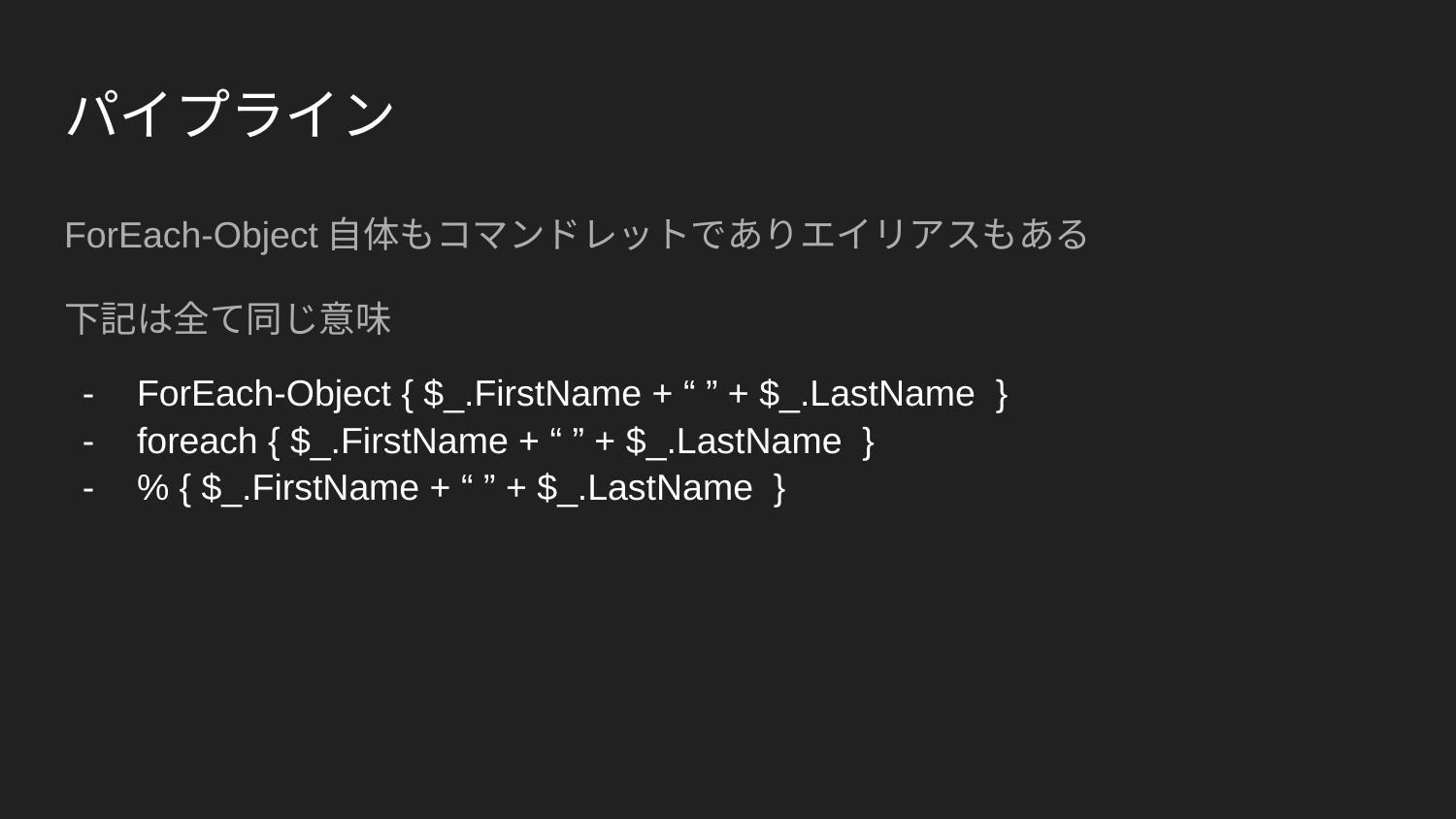

# パイプライン
ForEach-Object自体もコマンドレットでありエイリアスもある
下記は全て同じ意味
ForEach-Object { $_.FirstName + “ ” + $_.LastName  }
foreach { $_.FirstName + “ ” + $_.LastName  }
% { $_.FirstName + “ ” + $_.LastName  }